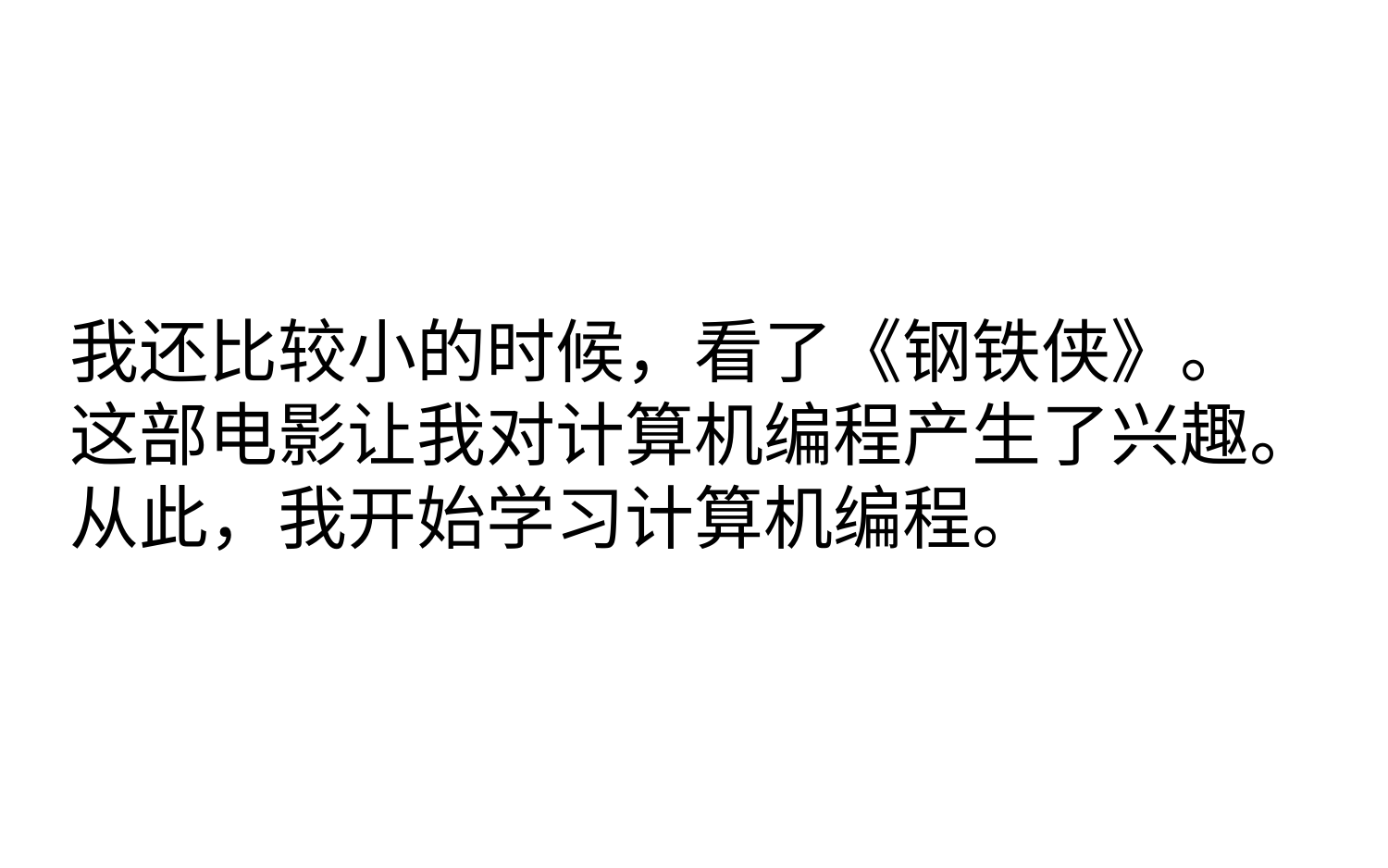

我还比较小的时候，看了《钢铁侠》。
这部电影让我对计算机编程产生了兴趣。
从此，我开始学习计算机编程。